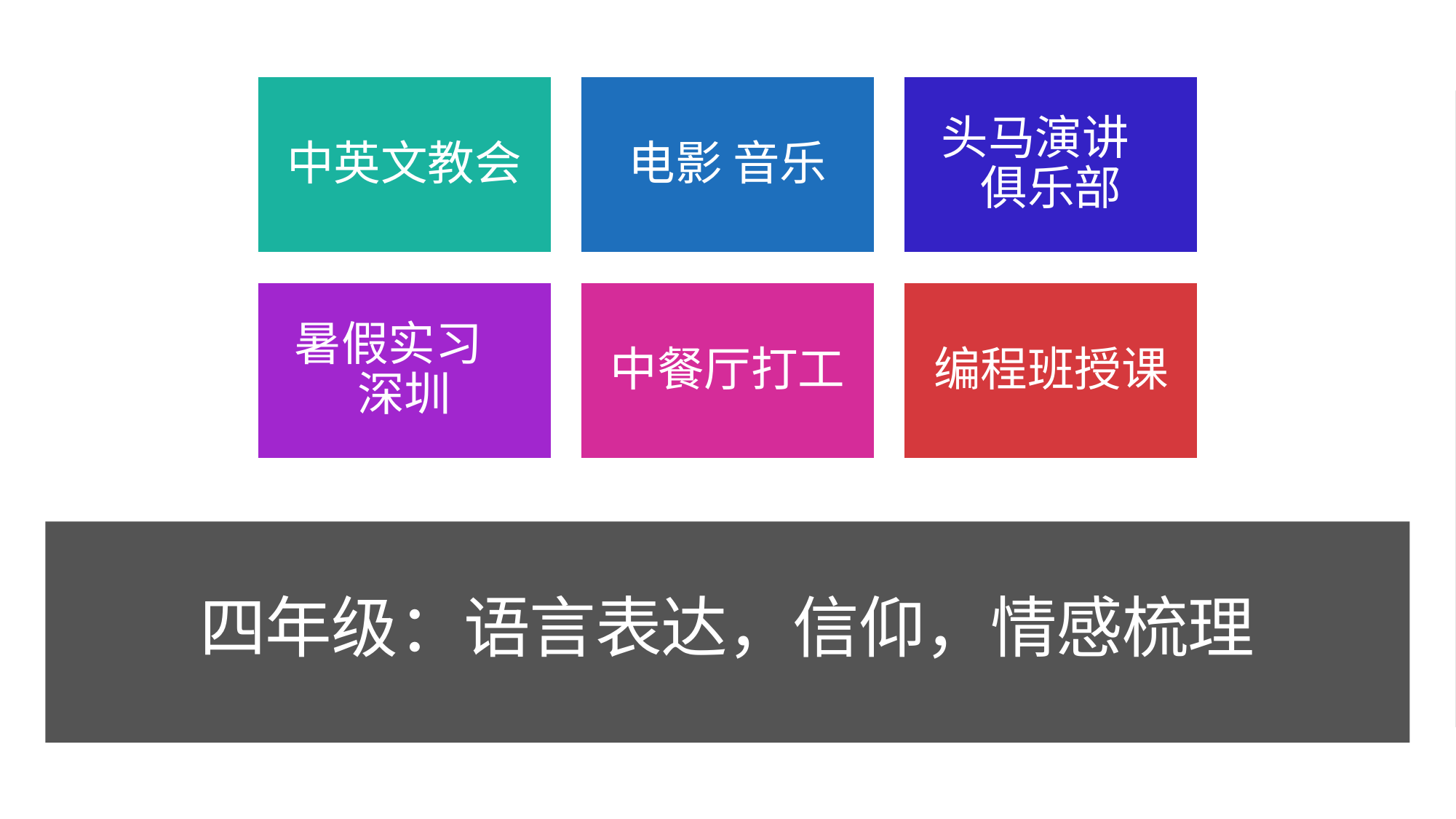

中英文教会
电影 音乐
头马演讲    俱乐部
暑假实习    深圳
中餐厅打工
编程班授课

# 四年级：语言表达，信仰，情感梳理